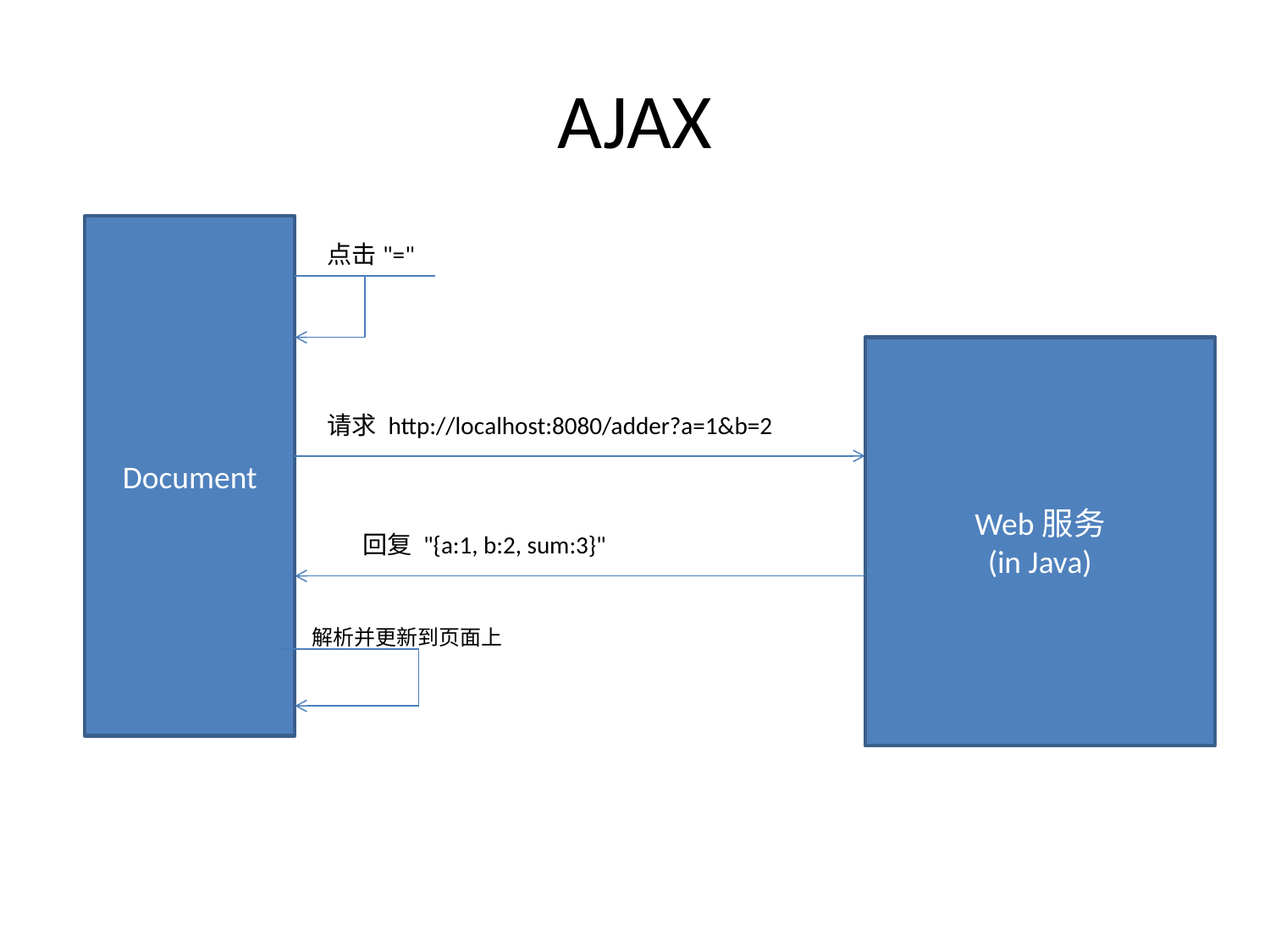

# AJAX
Document
点击"="
Web服务
(in Java)
请求 http://localhost:8080/adder?a=1&b=2
回复 "{a:1, b:2, sum:3}"
解析并更新到页面上